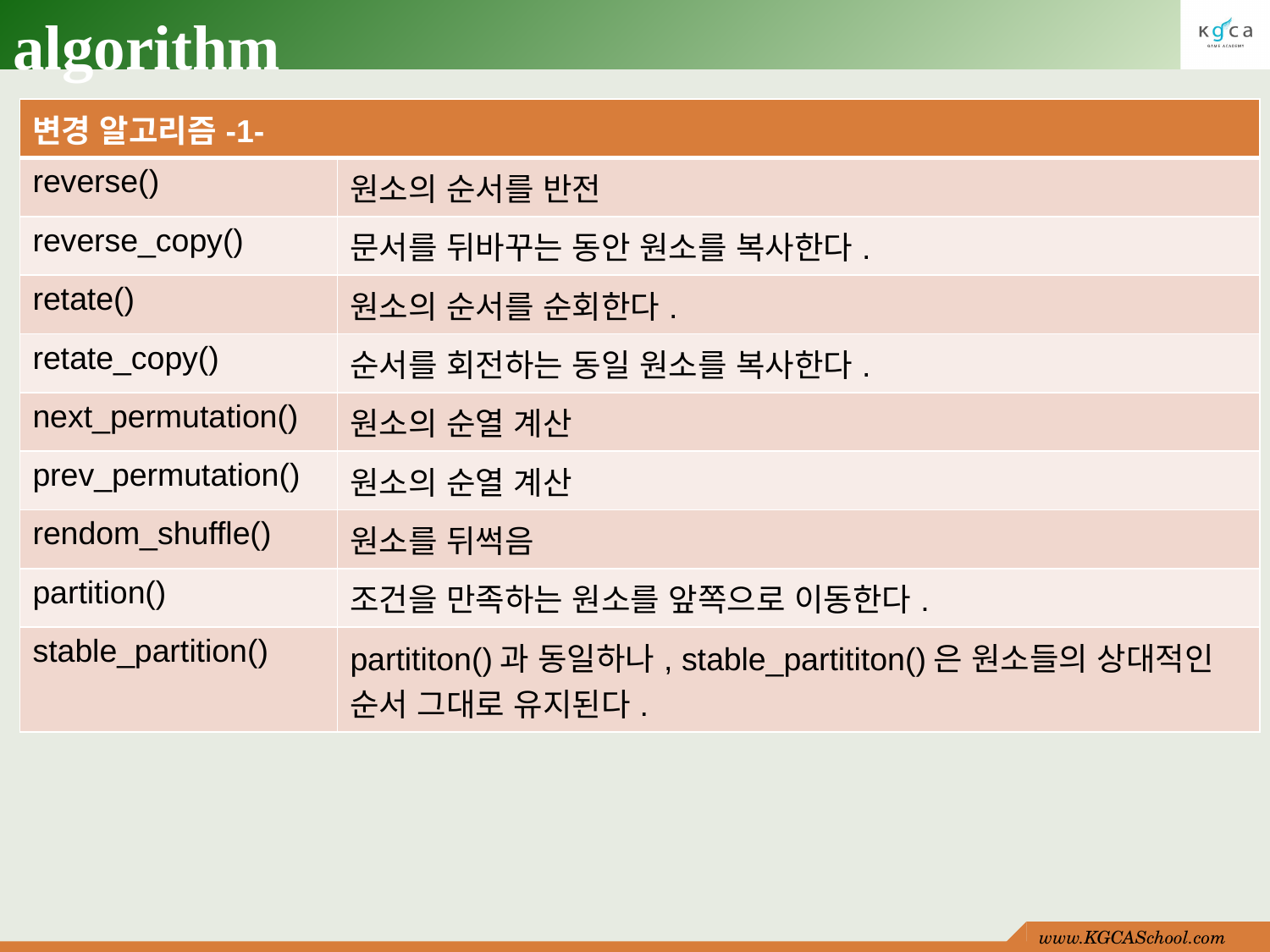

# algorithm
| 변경 알고리즘-1- |  |
| --- | --- |
| reverse() | 원소의 순서를 반전 |
| reverse\_copy() | 문서를 뒤바꾸는 동안 원소를 복사한다. |
| retate() | 원소의 순서를 순회한다. |
| retate\_copy() | 순서를 회전하는 동일 원소를 복사한다. |
| next\_permutation() | 원소의 순열 계산 |
| prev\_permutation() | 원소의 순열 계산 |
| rendom\_shuffle() | 원소를 뒤썩음 |
| partition() | 조건을 만족하는 원소를 앞쪽으로 이동한다. |
| stable\_partition() | partititon()과 동일하나, stable\_partititon()은 원소들의 상대적인 순서 그대로 유지된다. |